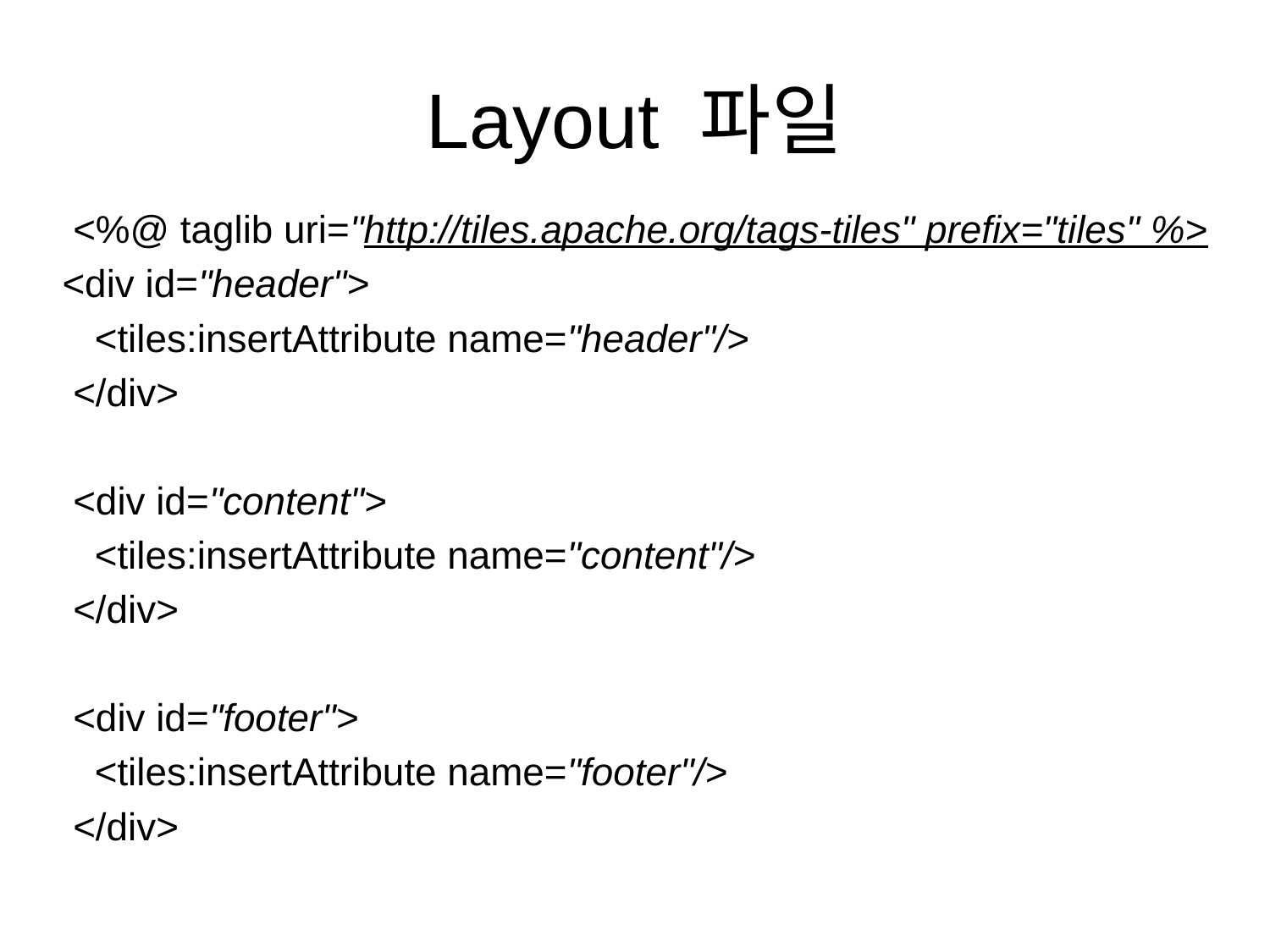

# Layout 파일
 <%@ taglib uri="http://tiles.apache.org/tags-tiles" prefix="tiles" %>
<div id="header">
   <tiles:insertAttribute name="header"/>
 </div>

 <div id="content">
   <tiles:insertAttribute name="content"/>
 </div>

 <div id="footer">
   <tiles:insertAttribute name="footer"/>
 </div>